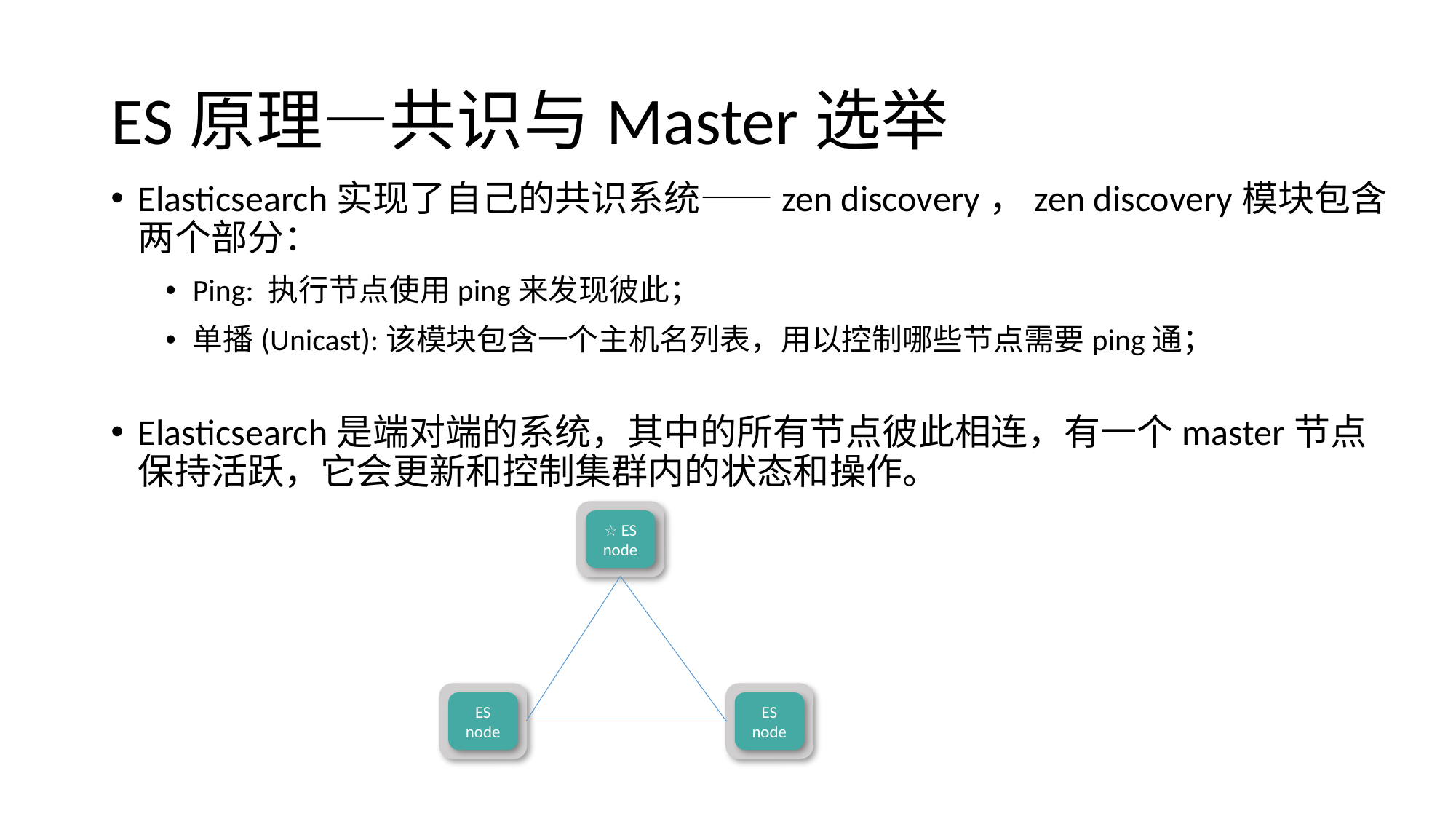

# ES原理—共识与Master选举
Elasticsearch实现了自己的共识系统——zen discovery，zen discovery模块包含两个部分：
Ping: 执行节点使用ping来发现彼此；
单播(Unicast):该模块包含一个主机名列表，用以控制哪些节点需要ping通；

Elasticsearch是端对端的系统，其中的所有节点彼此相连，有一个master节点保持活跃，它会更新和控制集群内的状态和操作。

doc
☆ ES node
doc
ES node
doc
ES node